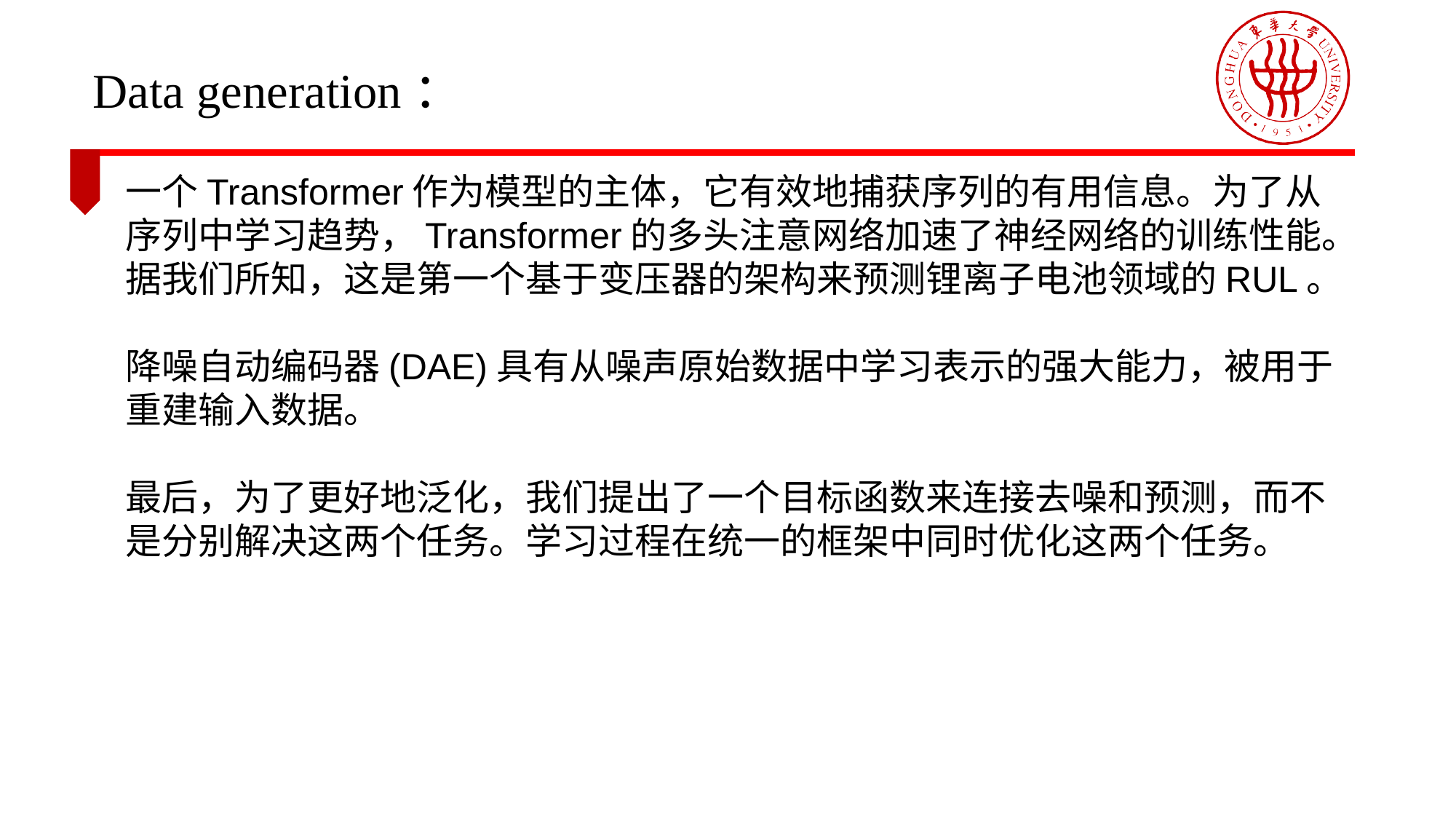

Data generation：
一个Transformer作为模型的主体，它有效地捕获序列的有用信息。为了从序列中学习趋势，Transformer的多头注意网络加速了神经网络的训练性能。据我们所知，这是第一个基于变压器的架构来预测锂离子电池领域的RUL。

降噪自动编码器(DAE)具有从噪声原始数据中学习表示的强大能力，被用于重建输入数据。

最后，为了更好地泛化，我们提出了一个目标函数来连接去噪和预测，而不是分别解决这两个任务。学习过程在统一的框架中同时优化这两个任务。